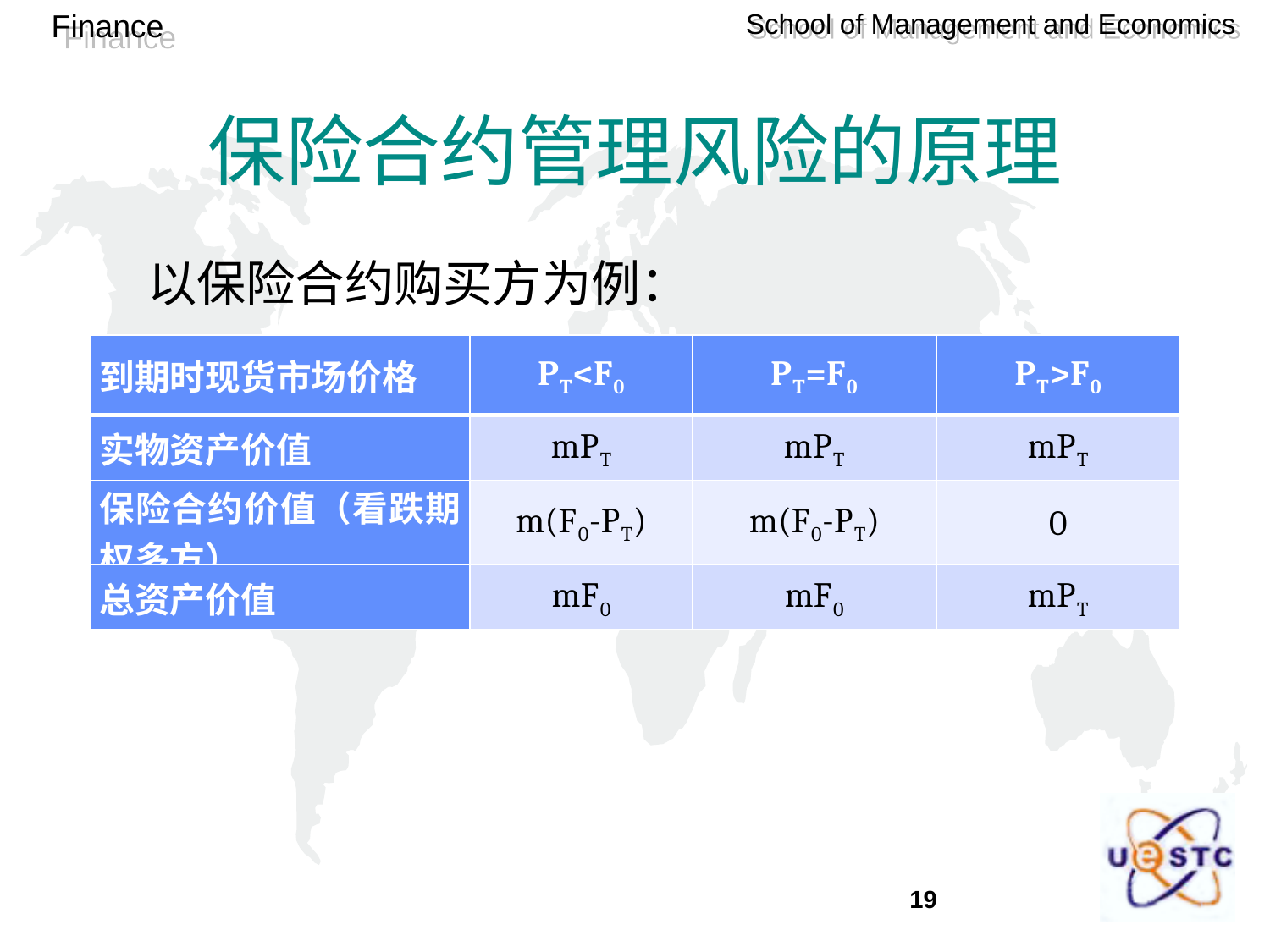

# 保险合约管理风险的原理
以保险合约购买方为例：
| 到期时现货市场价格 | PT<F0 | PT=F0 | PT>F0 |
| --- | --- | --- | --- |
| 实物资产价值 | mPT | mPT | mPT |
| 保险合约价值（看跌期权多方） | m(F0-PT) | m(F0-PT) | 0 |
| 总资产价值 | mF0 | mF0 | mPT |